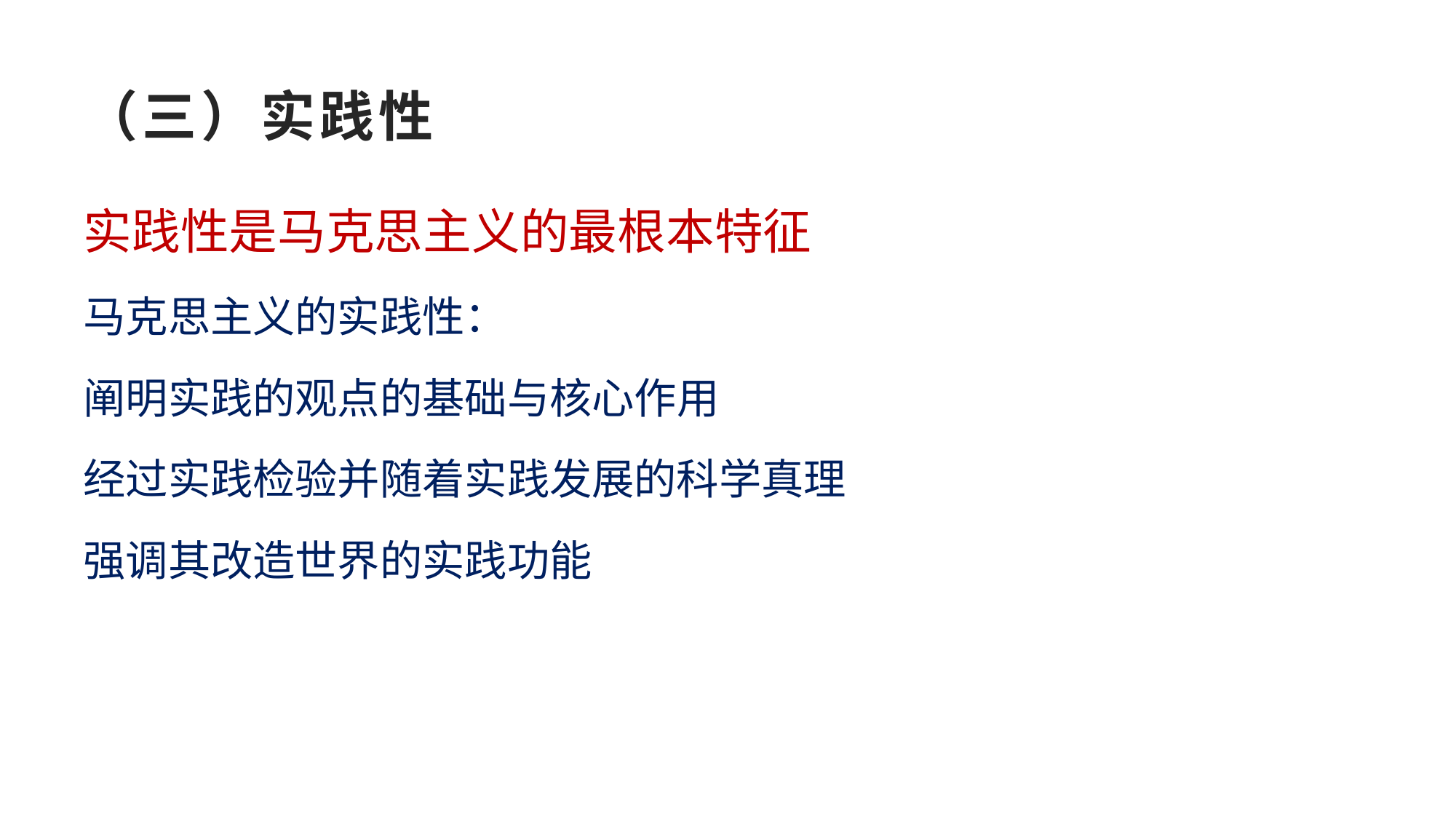

# （三）实践性
实践性是马克思主义的最根本特征
马克思主义的实践性：
阐明实践的观点的基础与核心作用
经过实践检验并随着实践发展的科学真理
强调其改造世界的实践功能